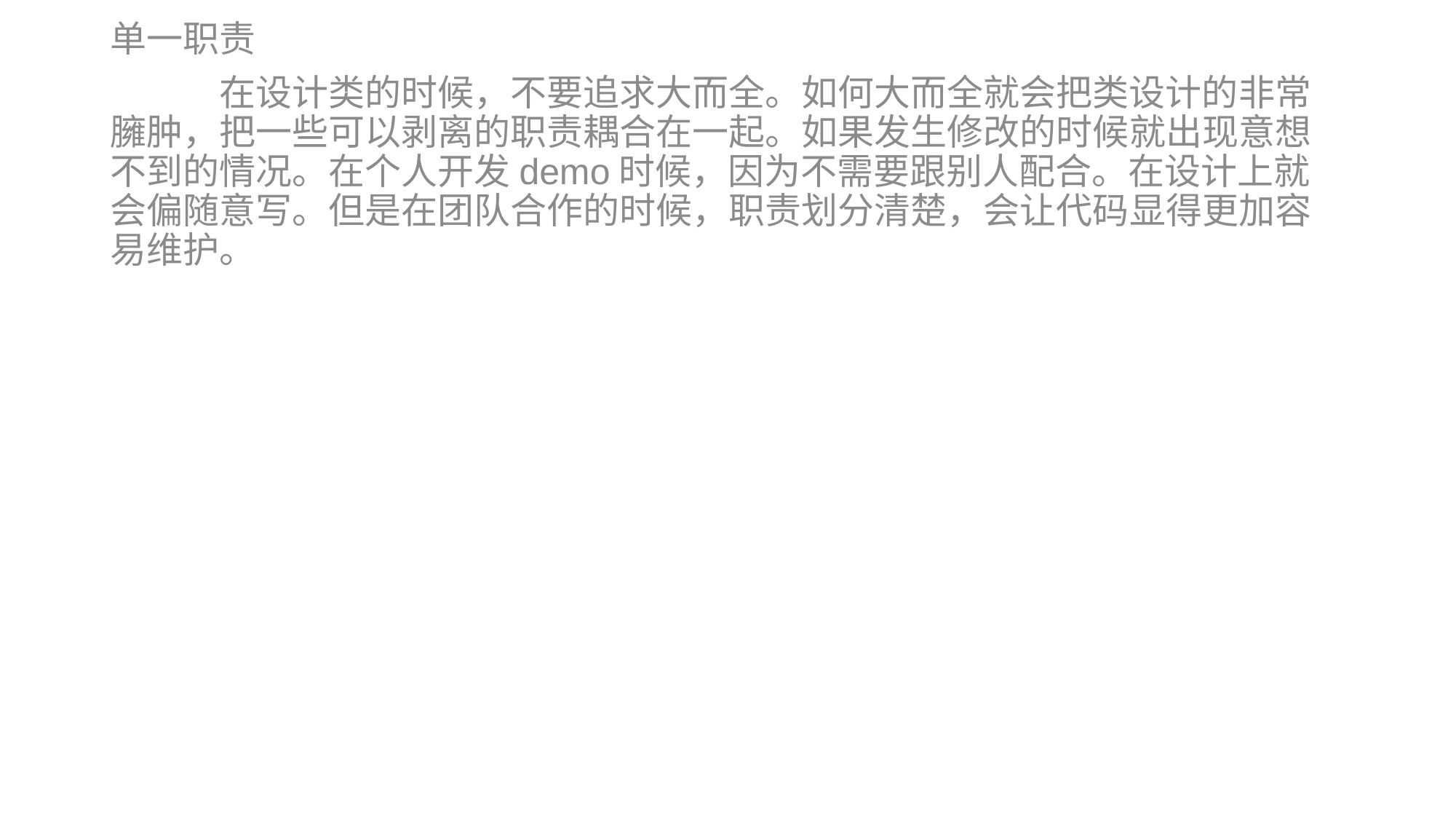

单一职责
	在设计类的时候，不要追求大而全。如何大而全就会把类设计的非常臃肿，把一些可以剥离的职责耦合在一起。如果发生修改的时候就出现意想不到的情况。在个人开发demo时候，因为不需要跟别人配合。在设计上就会偏随意写。但是在团队合作的时候，职责划分清楚，会让代码显得更加容易维护。